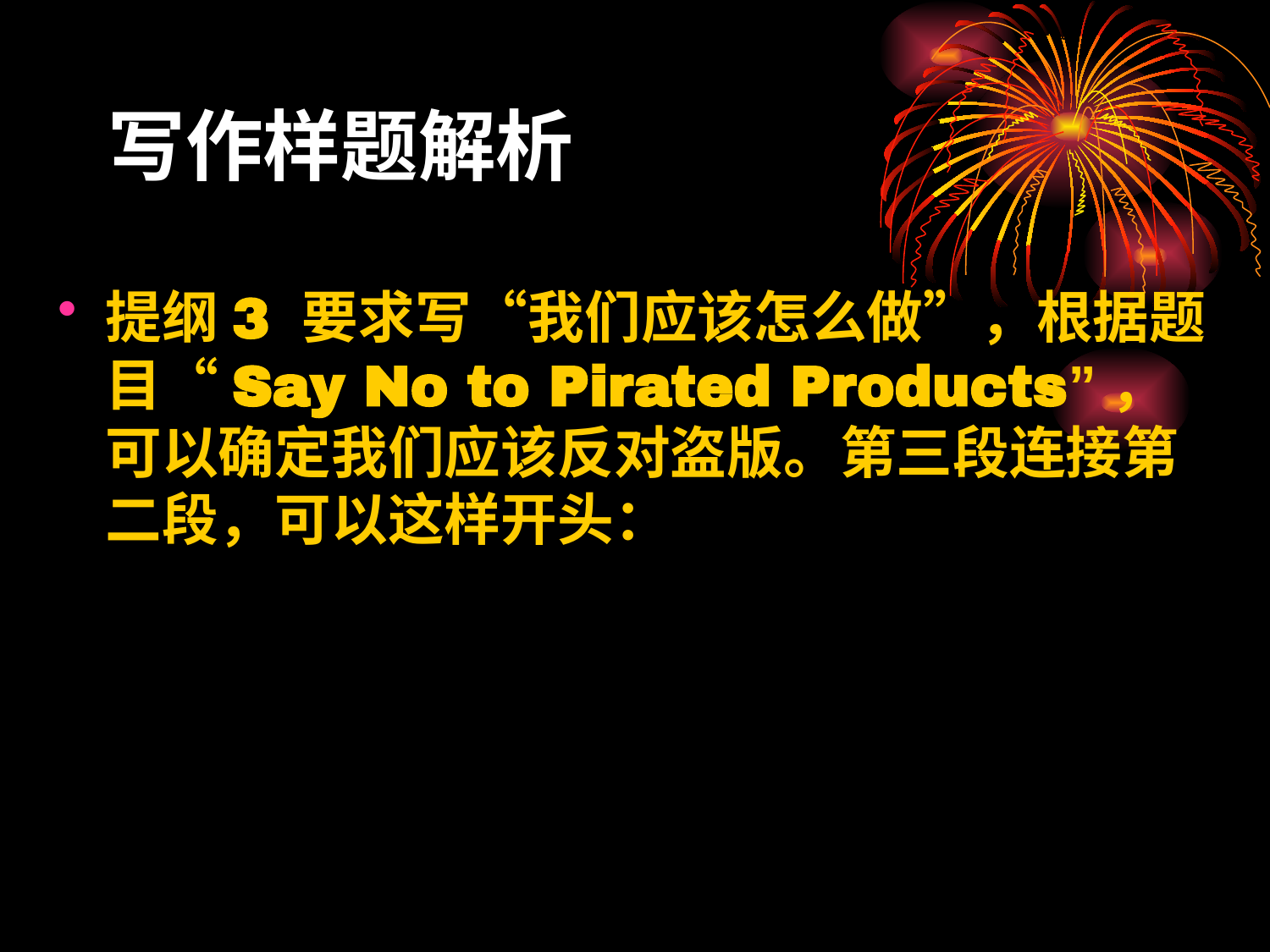

# 写作样题解析
提纲3 要求写“我们应该怎么做”，根据题目“Say No to Pirated Products”，可以确定我们应该反对盗版。第三段连接第二段，可以这样开头：